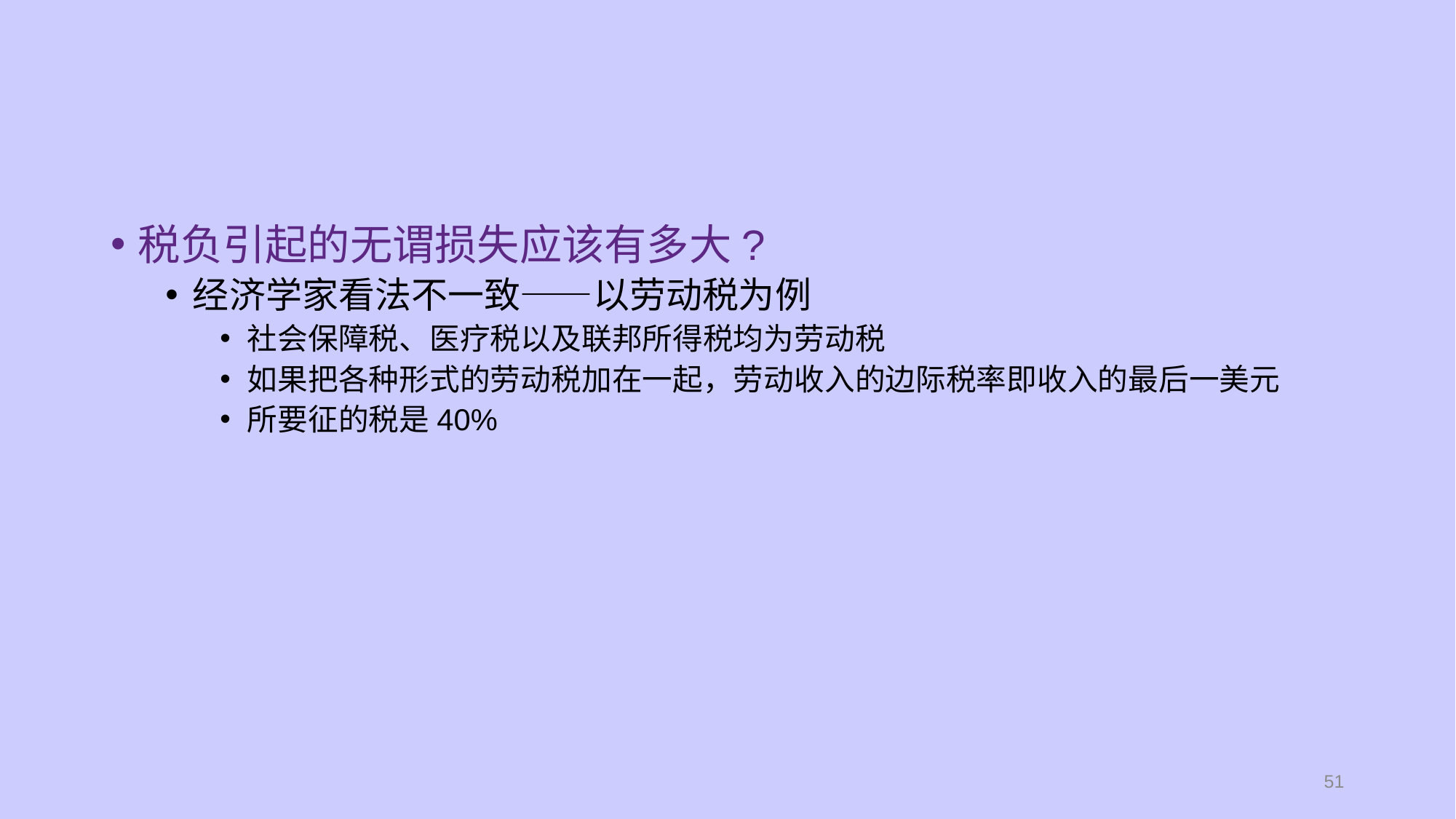

#
税负引起的无谓损失应该有多大?
经济学家看法不一致——以劳动税为例
社会保障税、医疗税以及联邦所得税均为劳动税
如果把各种形式的劳动税加在一起，劳动收入的边际税率即收入的最后一美元
所要征的税是40%

51